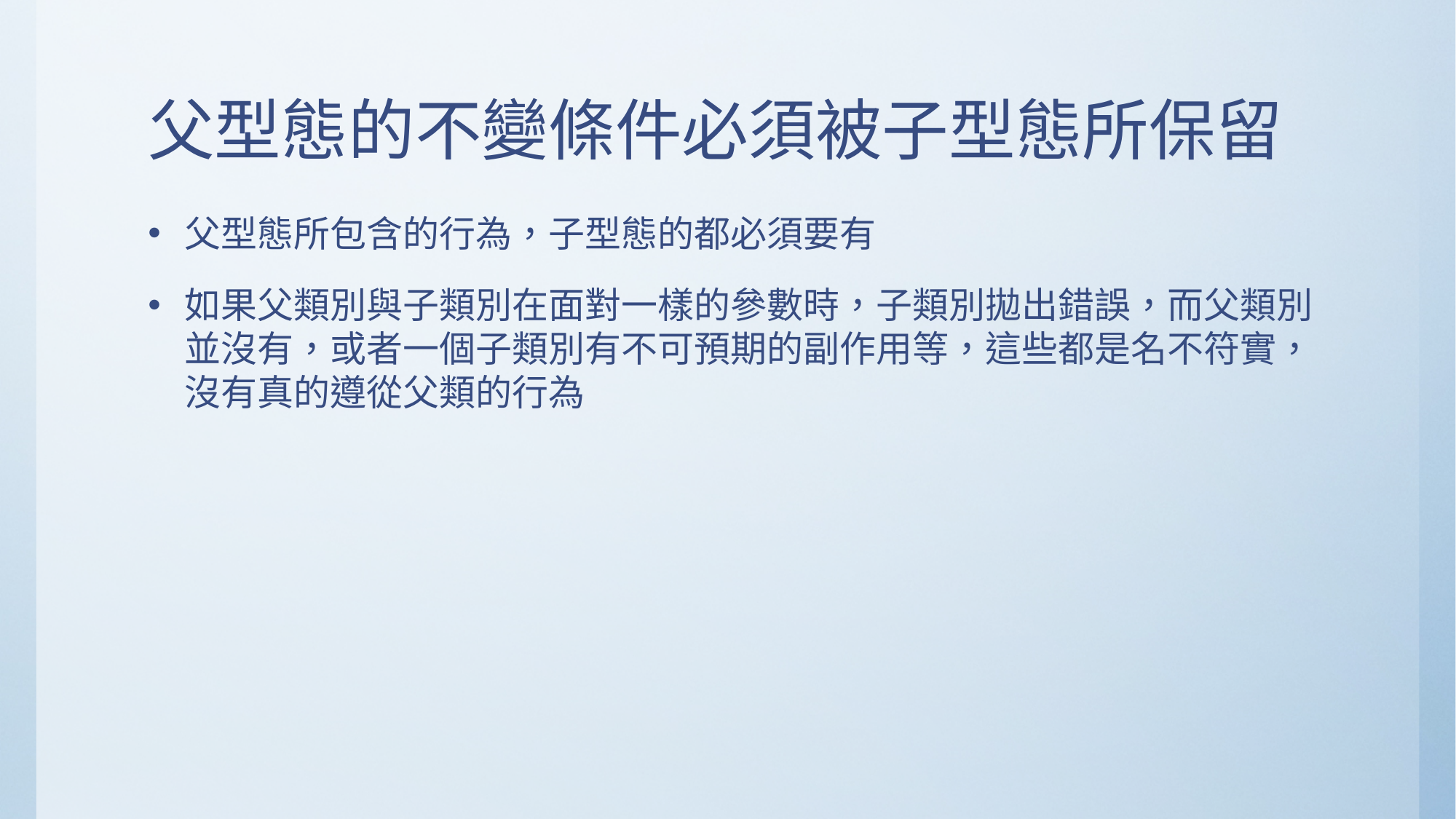

# 父型態的不變條件必須被子型態所保留
父型態所包含的行為，子型態的都必須要有
如果父類別與子類別在面對一樣的參數時，子類別拋出錯誤，而父類別並沒有，或者一個子類別有不可預期的副作用等，這些都是名不符實，沒有真的遵從父類的行為